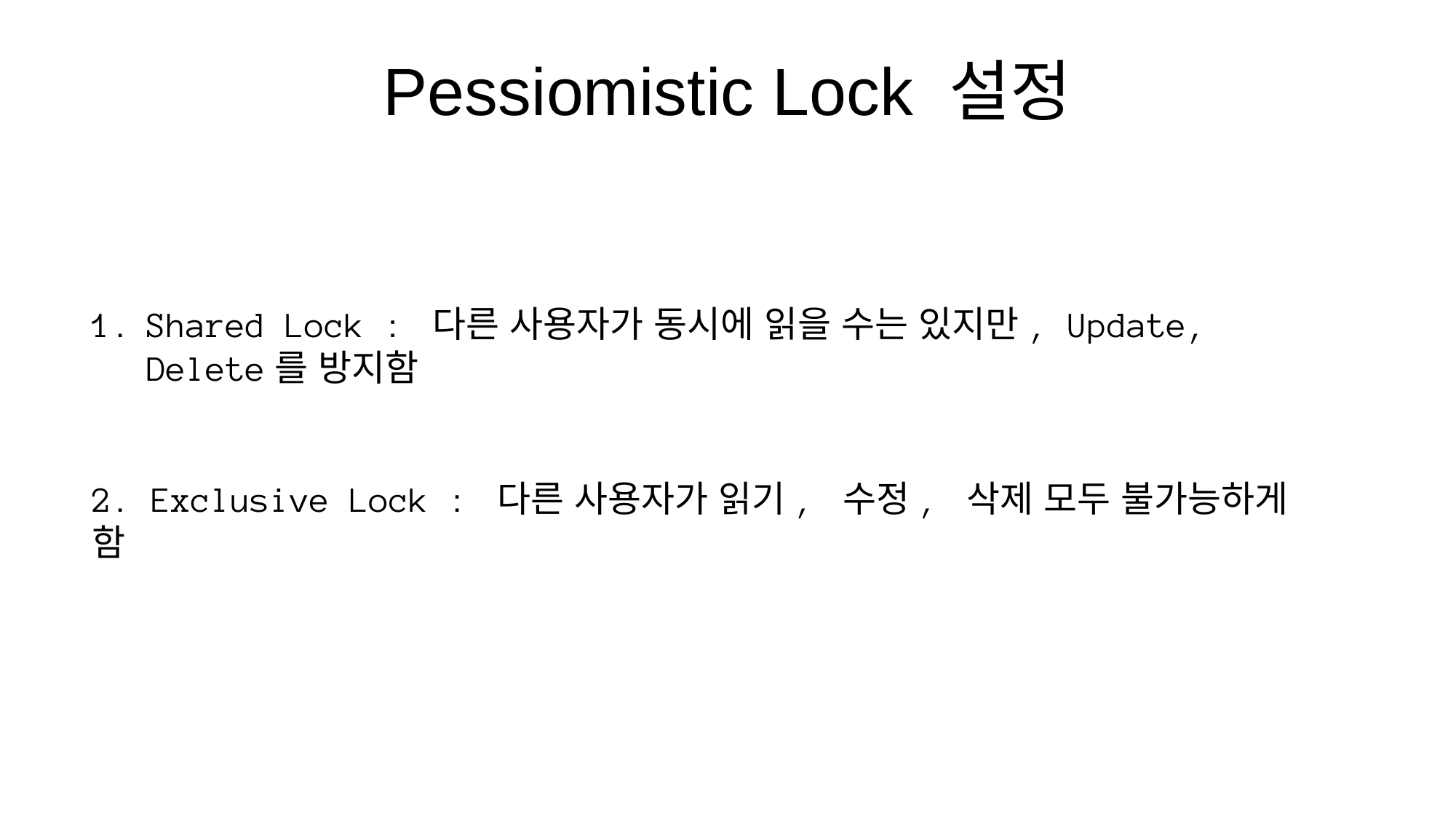

# Pessiomistic Lock 설정
Shared Lock : 다른 사용자가 동시에 읽을 수는 있지만, Update, Delete를 방지함

2. Exclusive Lock : 다른 사용자가 읽기, 수정, 삭제 모두 불가능하게 함